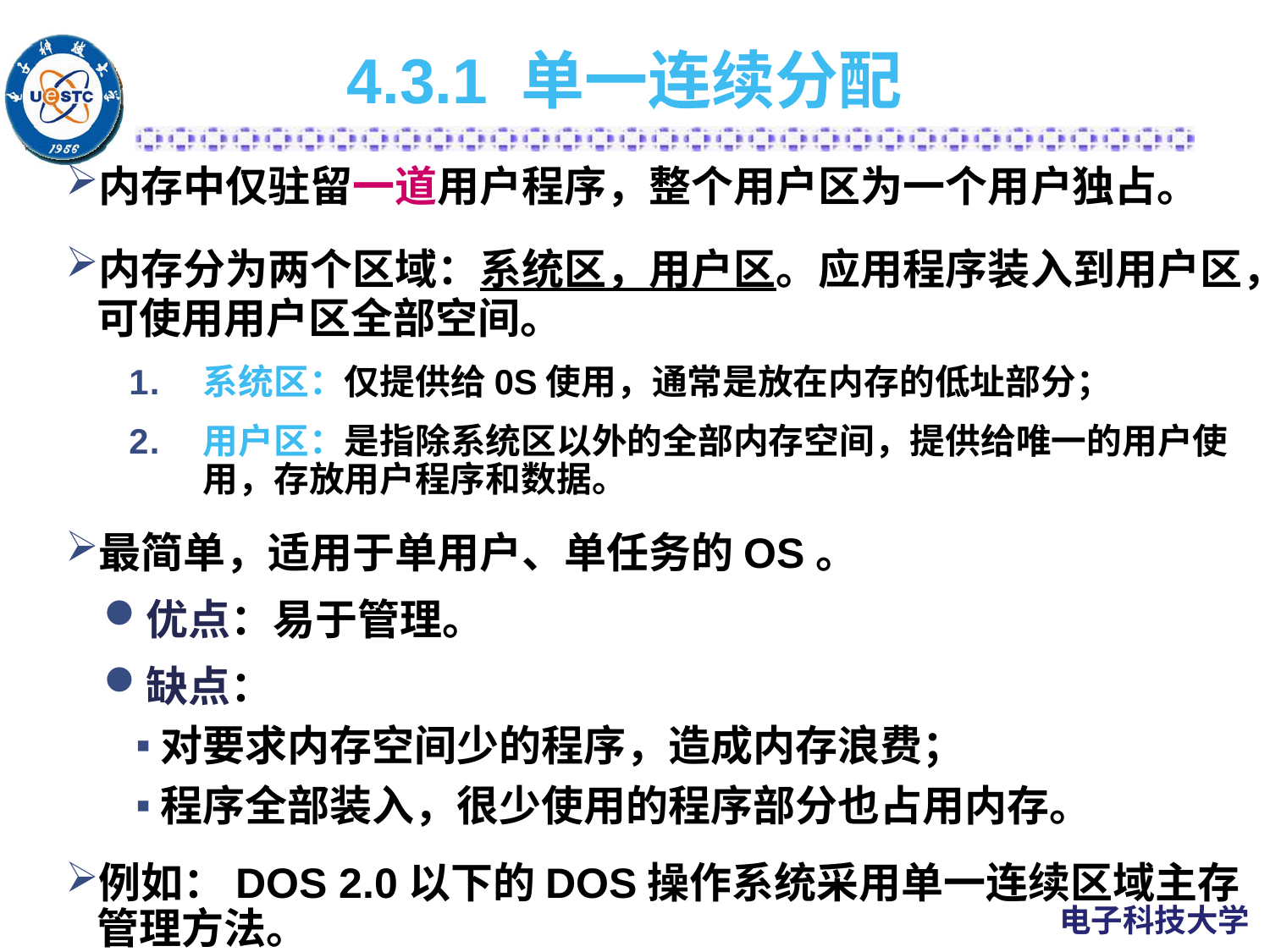

# 4.3.1 单一连续分配
内存中仅驻留一道用户程序，整个用户区为一个用户独占。
内存分为两个区域：系统区，用户区。应用程序装入到用户区，可使用用户区全部空间。
系统区：仅提供给0S使用，通常是放在内存的低址部分；
用户区：是指除系统区以外的全部内存空间，提供给唯一的用户使用，存放用户程序和数据。
最简单，适用于单用户、单任务的OS。
优点：易于管理。
缺点：
对要求内存空间少的程序，造成内存浪费；
程序全部装入，很少使用的程序部分也占用内存。
例如：DOS 2.0以下的DOS操作系统采用单一连续区域主存管理方法。